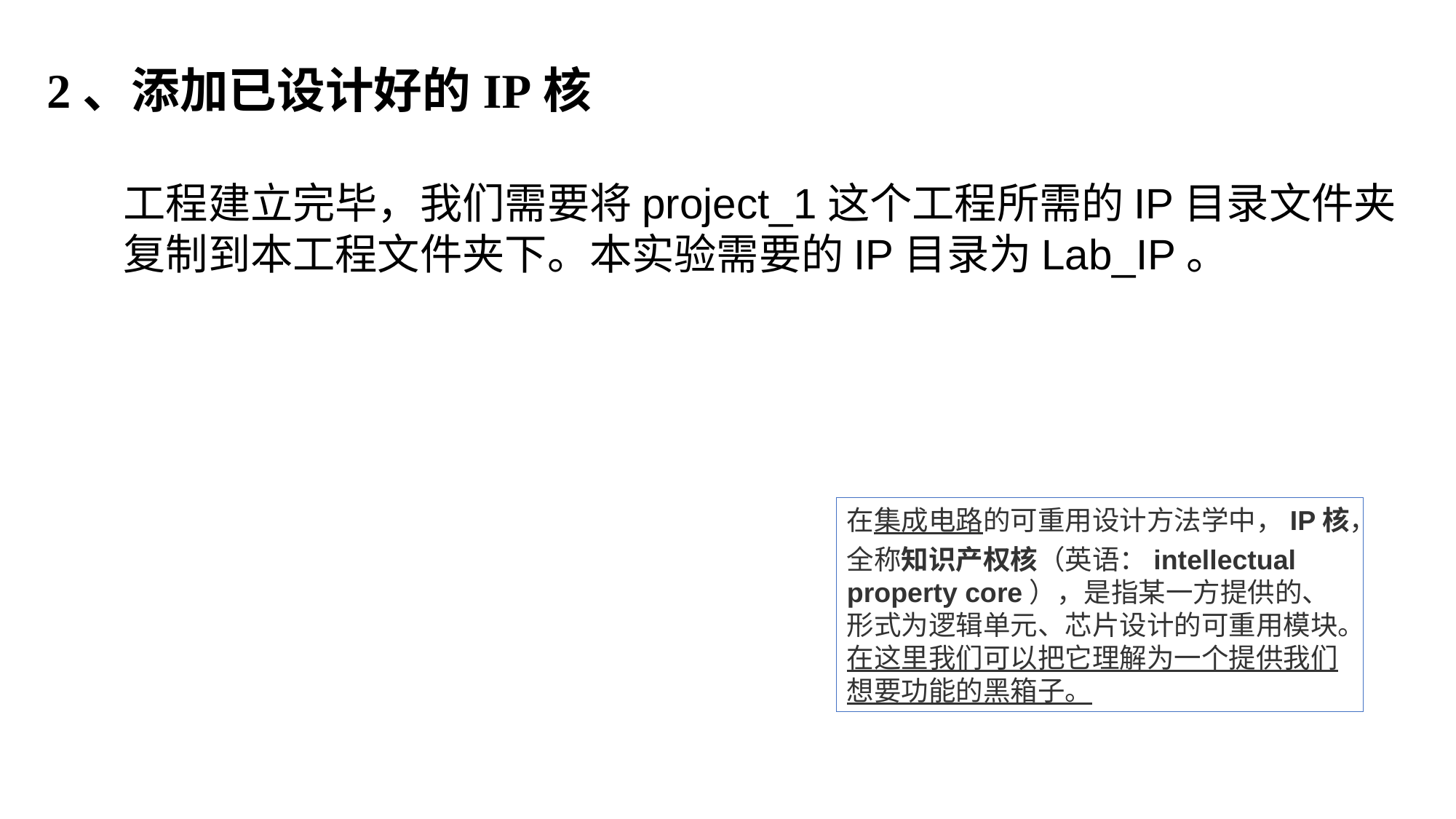

2、添加已设计好的IP核
工程建立完毕，我们需要将project_1这个工程所需的IP目录文件夹复制到本工程文件夹下。本实验需要的IP目录为Lab_IP。

在集成电路的可重用设计方法学中，IP核，全称知识产权核（英语：intellectual property core），是指某一方提供的、形式为逻辑单元、芯片设计的可重用模块。在这里我们可以把它理解为一个提供我们想要功能的黑箱子。